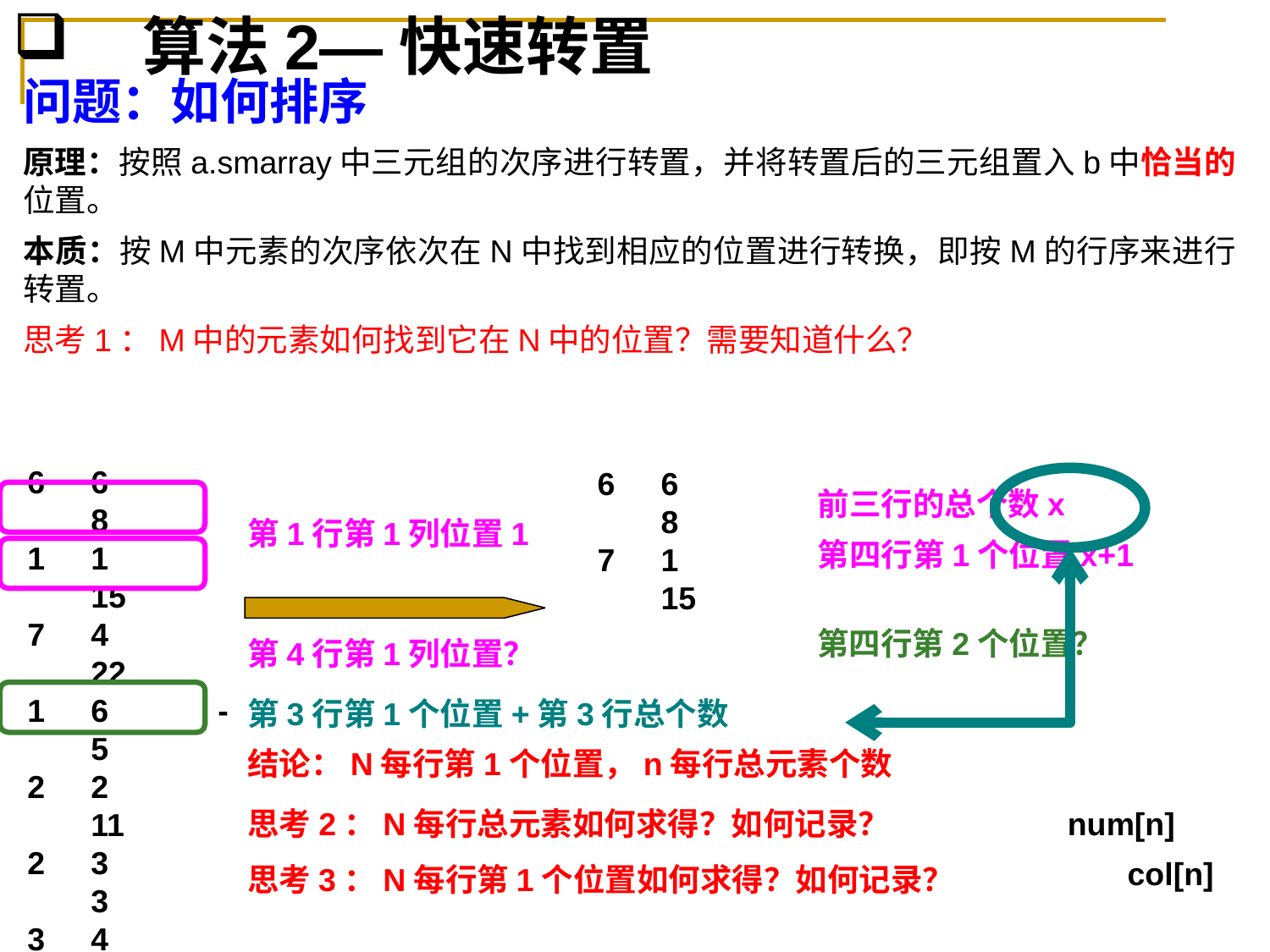

# 算法2—快速转置
问题：如何排序
原理：按照a.smarray中三元组的次序进行转置，并将转置后的三元组置入b中恰当的位置。
本质：按M中元素的次序依次在N中找到相应的位置进行转换，即按M的行序来进行转置。
思考1：M中的元素如何找到它在N中的位置？需要知道什么？
6	8
1	1	15
4	22
1	6	-5
2	2	11
2	3	3
3	4	6
5	1	91
6	3	28
6	8
1	15

前三行的总个数x
第四行第1个位置x+1

第1行第1列位置1

第四行第2个位置？
第4行第1列位置？

第3行第1个位置+第3行总个数
结论：N每行第1个位置，n每行总元素个数
思考2：N每行总元素如何求得？如何记录？
num[n]
col[n]
思考3：N每行第1个位置如何求得？如何记录？